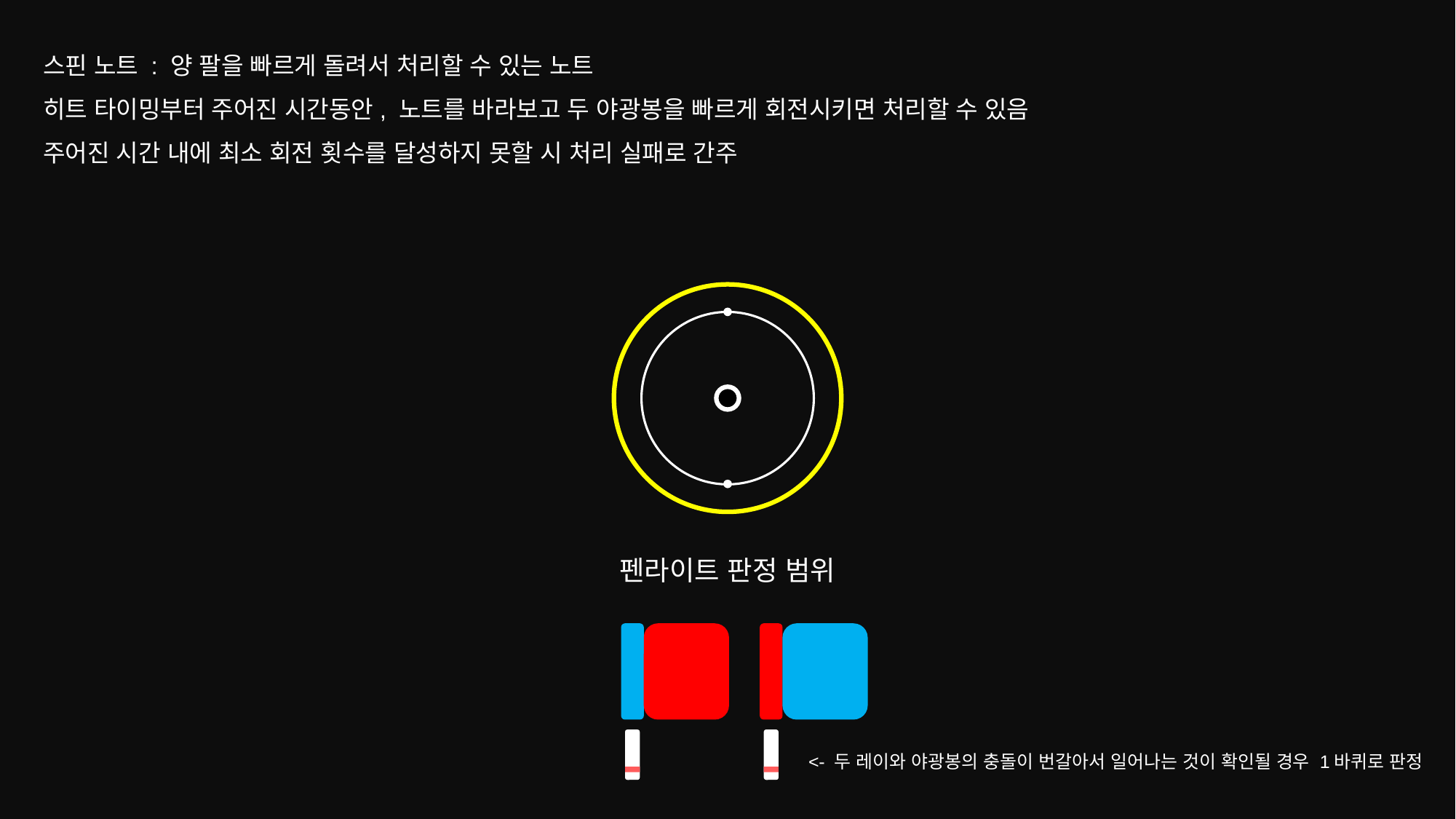

스핀 노트 : 양 팔을 빠르게 돌려서 처리할 수 있는 노트
히트 타이밍부터 주어진 시간동안, 노트를 바라보고 두 야광봉을 빠르게 회전시키면 처리할 수 있음
주어진 시간 내에 최소 회전 횟수를 달성하지 못할 시 처리 실패로 간주

펜라이트 판정 범위

<- 두 레이와 야광봉의 충돌이 번갈아서 일어나는 것이 확인될 경우 1바퀴로 판정